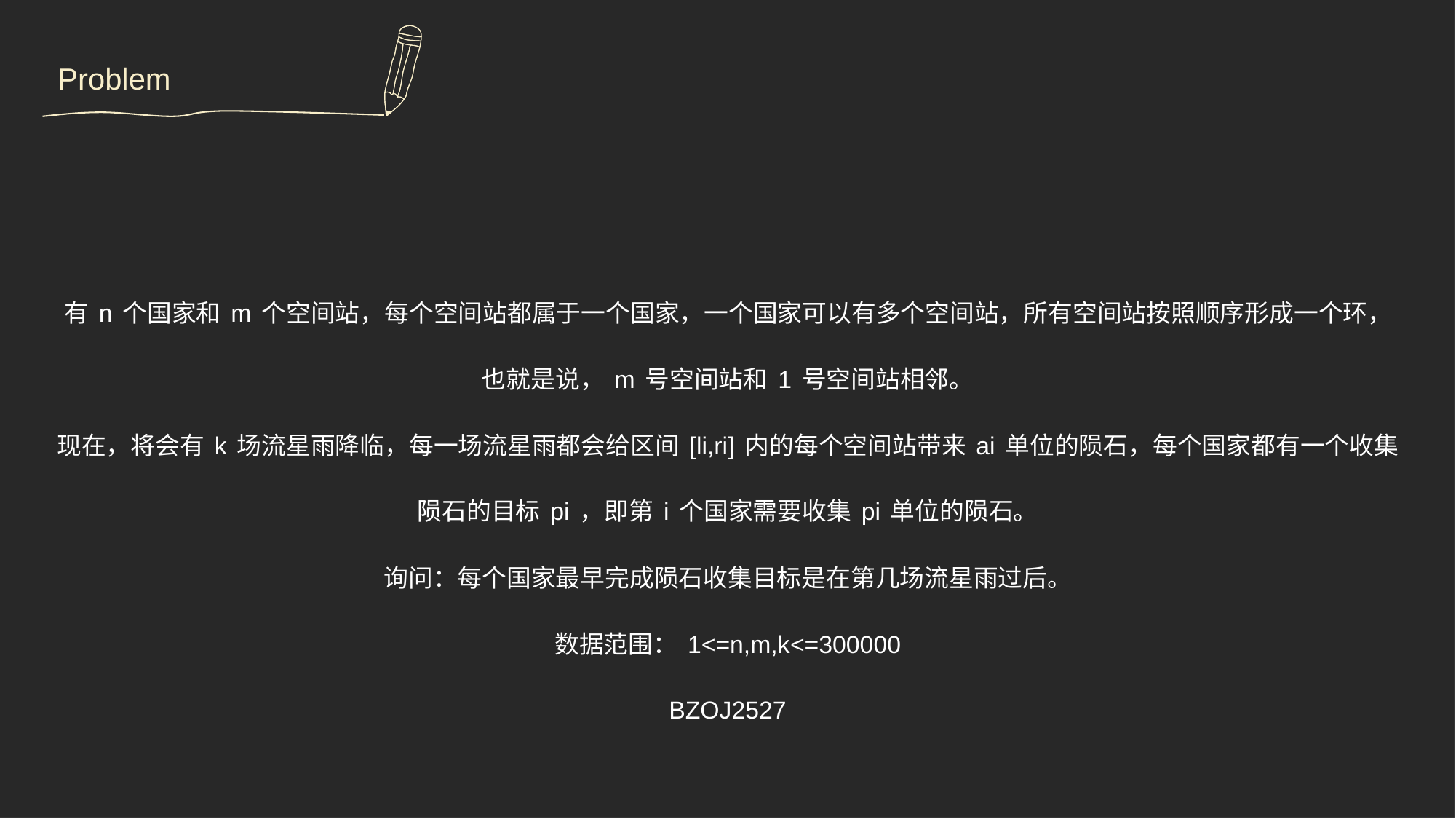

Problem

有n个国家和m个空间站，每个空间站都属于一个国家，一个国家可以有多个空间站，所有空间站按照顺序形成一个环，也就是说，m号空间站和1号空间站相邻。
现在，将会有k场流星雨降临，每一场流星雨都会给区间[li,ri]内的每个空间站带来ai单位的陨石，每个国家都有一个收集陨石的目标pi，即第i个国家需要收集pi单位的陨石。
询问：每个国家最早完成陨石收集目标是在第几场流星雨过后。
数据范围：1<=n,m,k<=300000
BZOJ2527